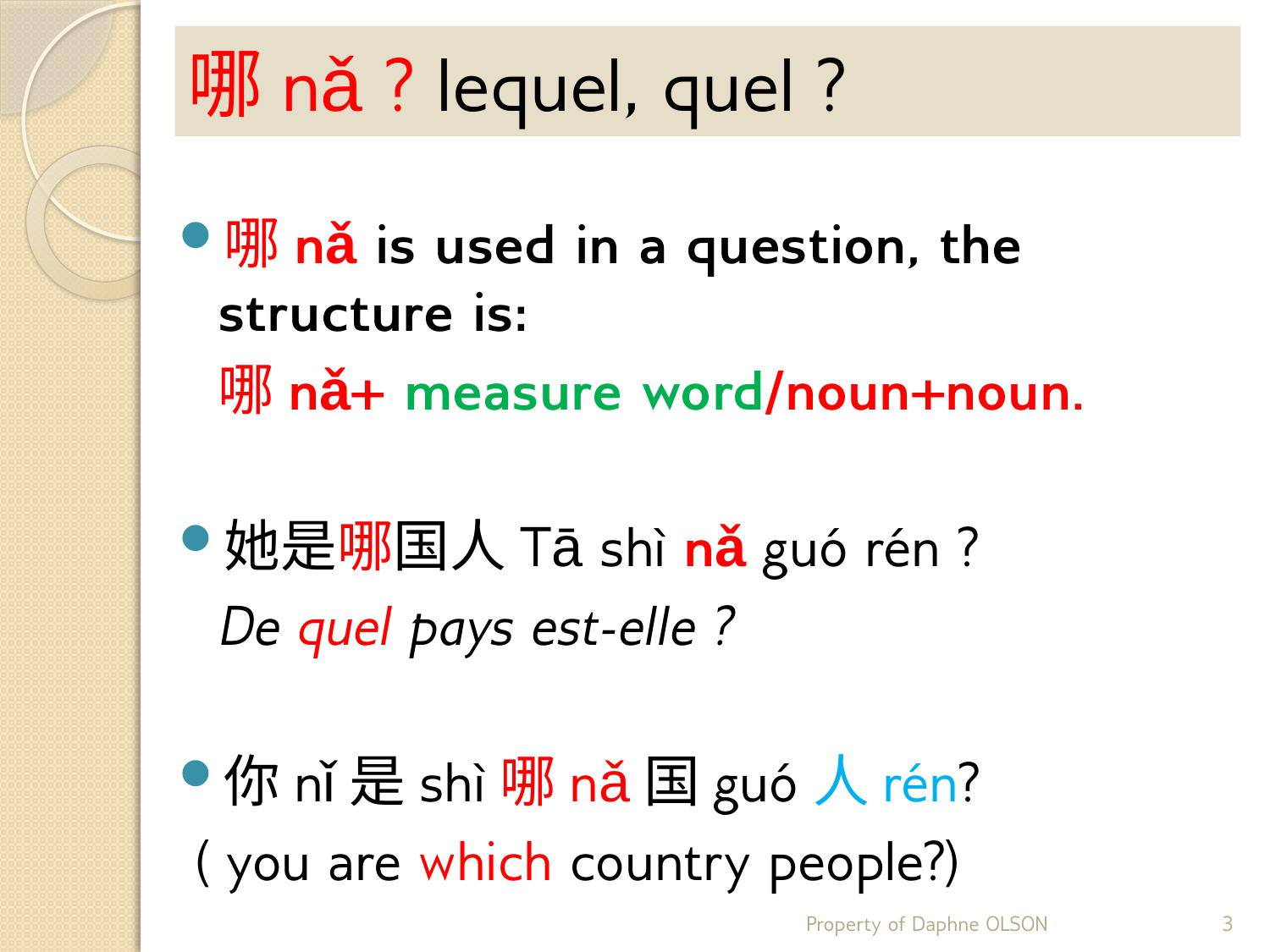

# 哪nǎ ? lequel, quel ?
哪nǎ is used in a question, the structure is:
	哪nǎ+ measure word/noun+noun.

她是哪国人Tā shì nǎ guó rén ?
	De quel pays est-elle ?

你nǐ是shì哪nǎ国guó人rén?
 ( you are which country people?)
Property of Daphne OLSON
3